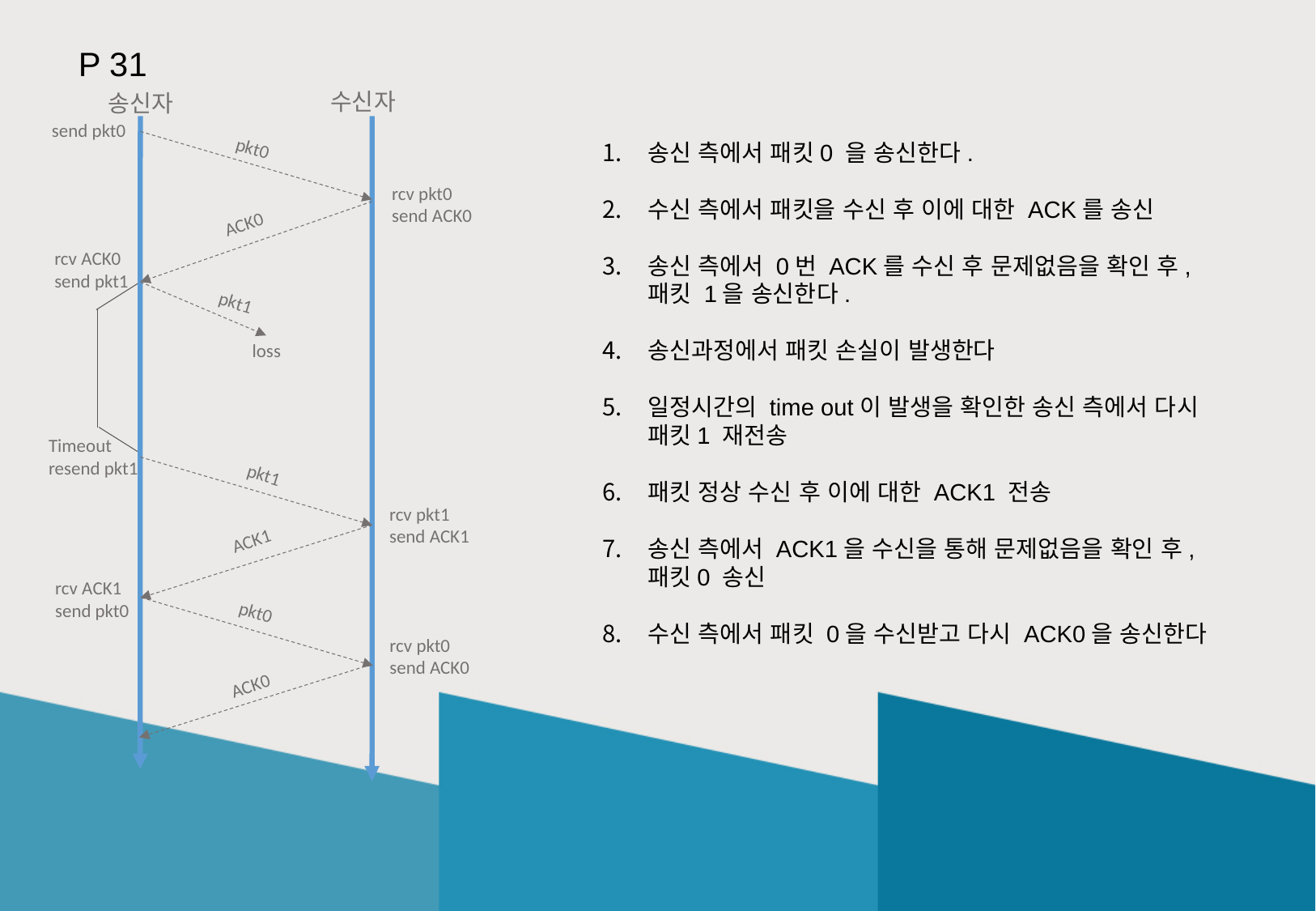

P 31
수신자
송신자
send pkt0
송신 측에서 패킷0 을 송신한다.

수신 측에서 패킷을 수신 후 이에 대한 ACK를 송신

송신 측에서 0번 ACK를 수신 후 문제없음을 확인 후,
패킷 1을 송신한다.

송신과정에서 패킷 손실이 발생한다

일정시간의 time out이 발생을 확인한 송신 측에서 다시 패킷1 재전송

패킷 정상 수신 후 이에 대한 ACK1 전송

송신 측에서 ACK1을 수신을 통해 문제없음을 확인 후, 패킷0 송신

수신 측에서 패킷 0을 수신받고 다시 ACK0을 송신한다

pkt0
ACK0
rcv pkt0
send ACK0
rcv ACK0
send pkt1
pkt1
loss
Timeout
resend pkt1
pkt1
ACK1
rcv pkt1
send ACK1
rcv ACK1
send pkt0
pkt0
rcv pkt0
send ACK0
ACK0